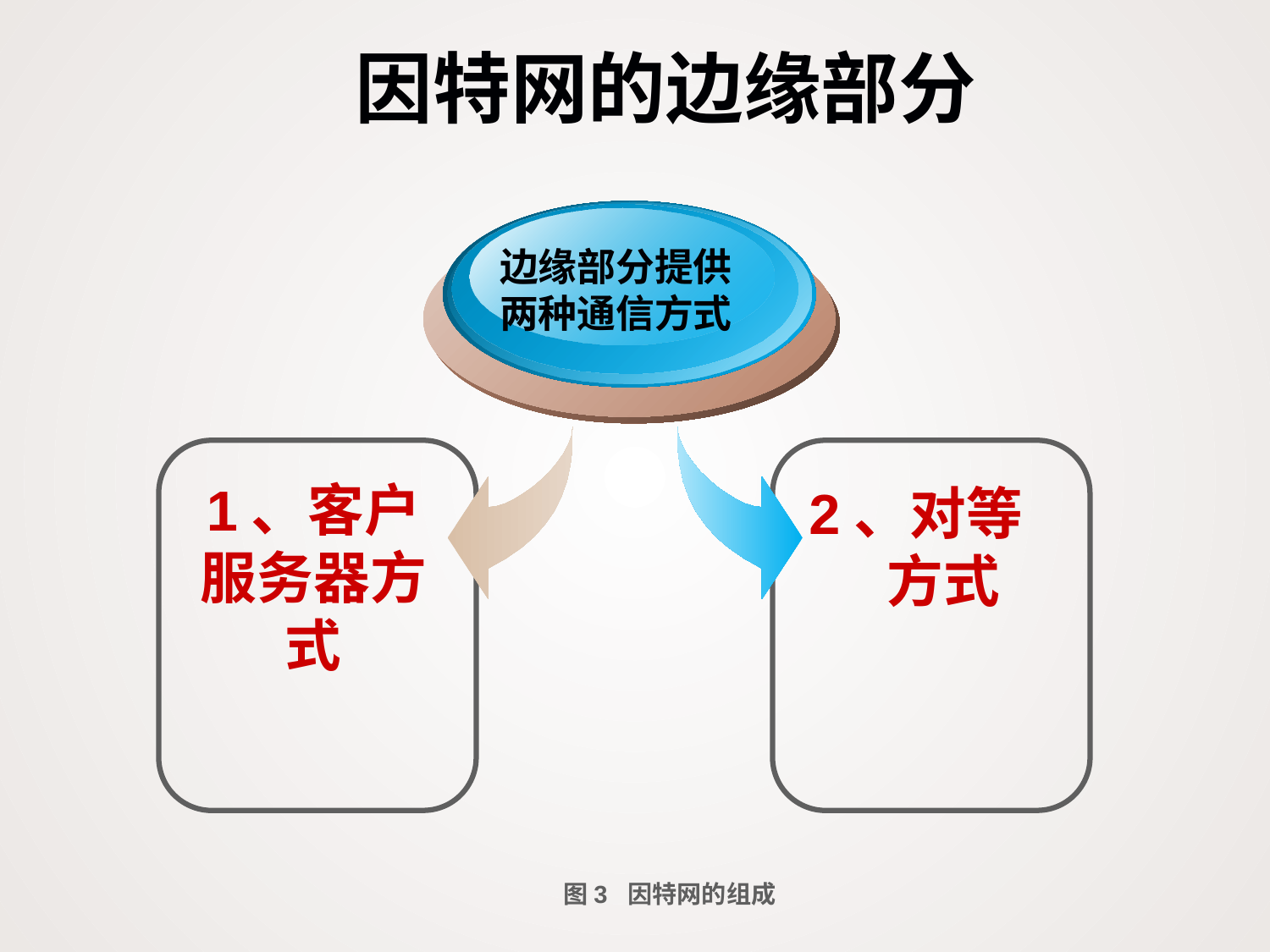

# 因特网的边缘部分

边缘部分提供
两种通信方式

1、客户服务器方式
2、对等
     方式
图3  因特网的组成